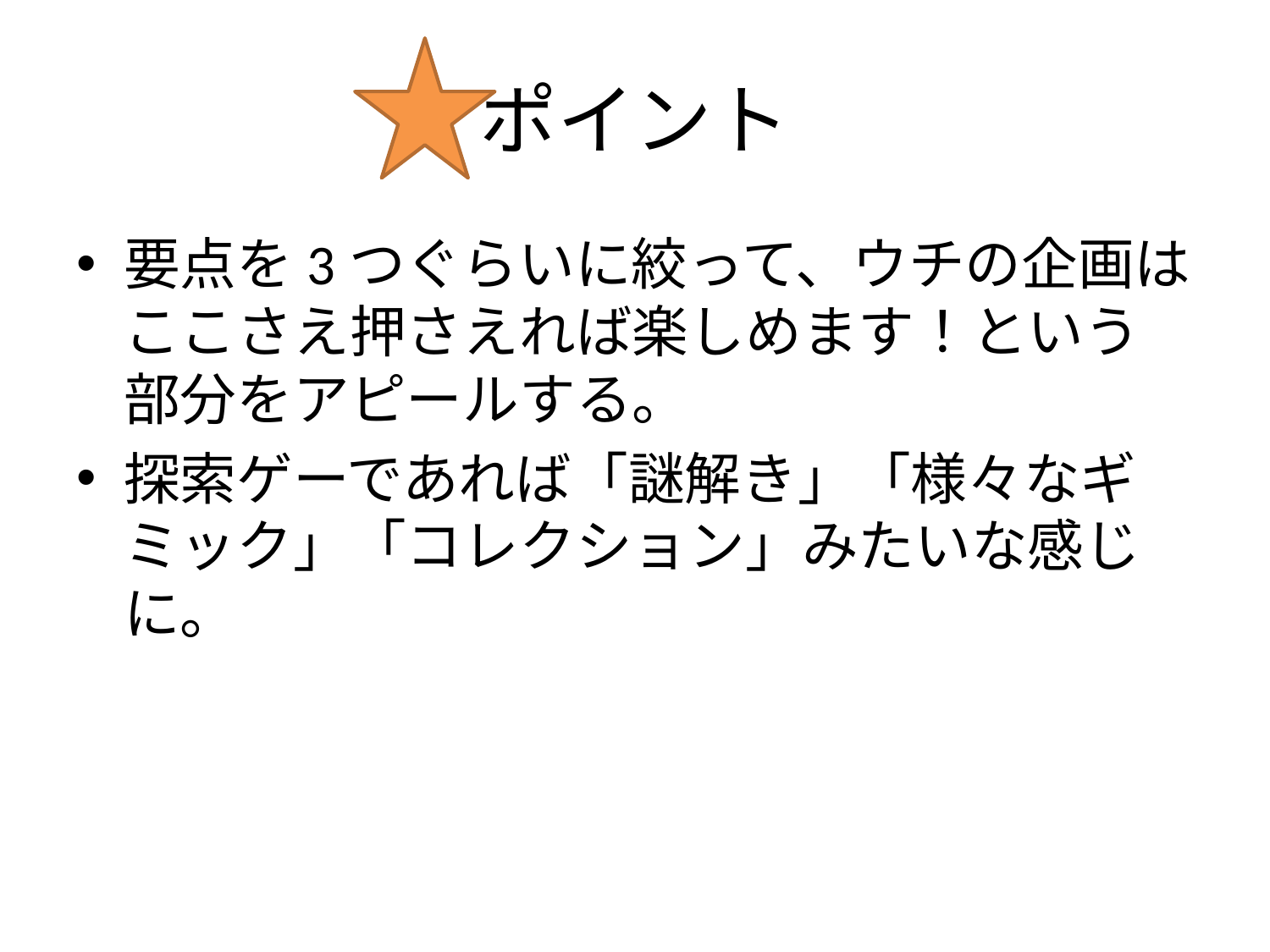

# ポイント

要点を3つぐらいに絞って、ウチの企画はここさえ押さえれば楽しめます！という部分をアピールする。
探索ゲーであれば「謎解き」「様々なギミック」「コレクション」みたいな感じに。